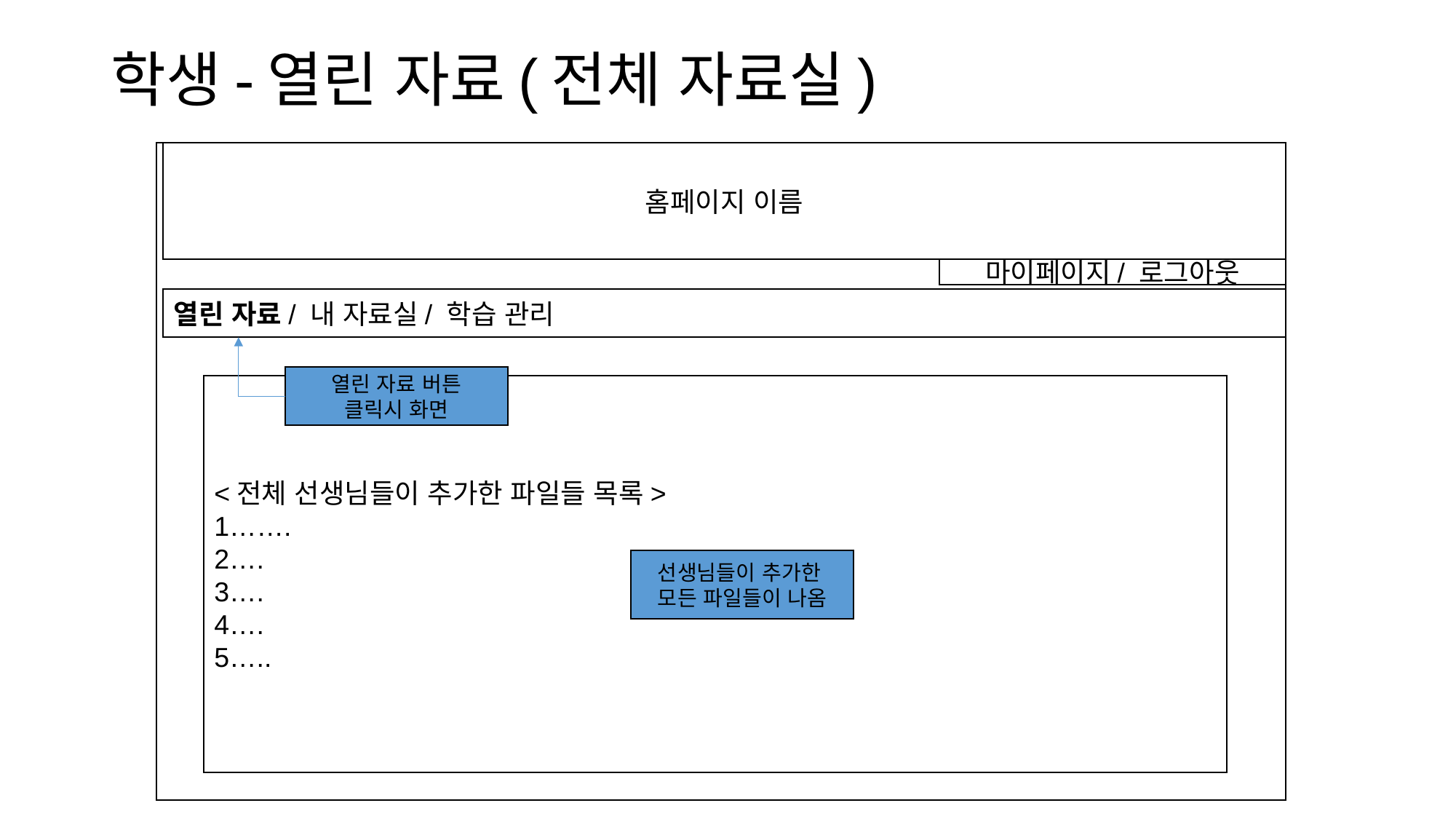

# 학생-열린 자료(전체 자료실)

홈페이지 이름
마이페이지/ 로그아웃
열린 자료/ 내 자료실/ 학습 관리
열린 자료 버튼
클릭시 화면
<전체 선생님들이 추가한 파일들 목록>
1…….
2….
3….
4….
5…..
선생님들이 추가한
모든 파일들이 나옴